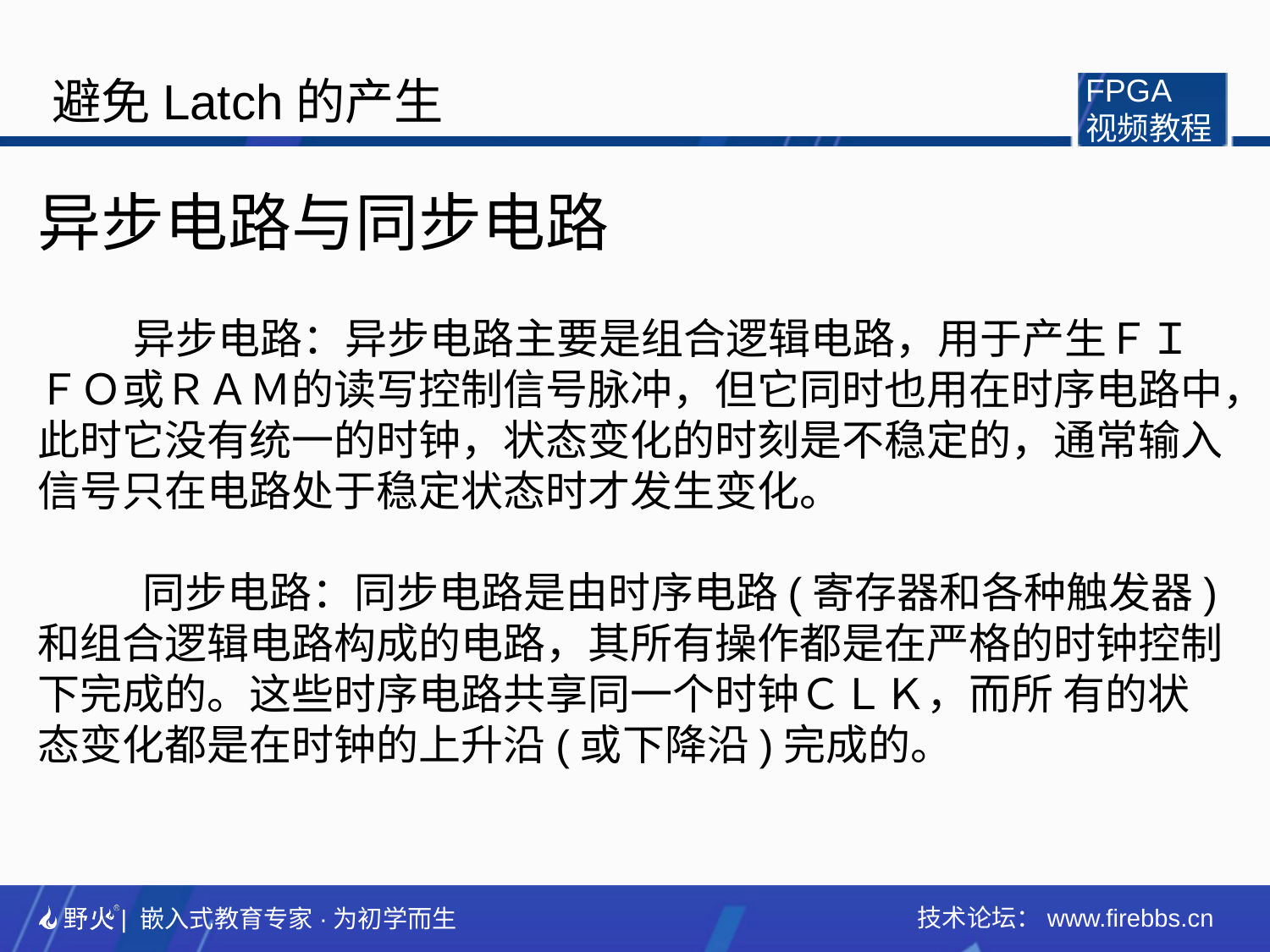

避免Latch的产生
FPGA
视频教程
异步电路与同步电路
         异步电路：异步电路主要是组合逻辑电路，用于产生ＦＩＦＯ或ＲＡＭ的读写控制信号脉冲，但它同时也用在时序电路中，此时它没有统一的时钟，状态变化的时刻是不稳定的，通常输入信号只在电路处于稳定状态时才发生变化。

          同步电路：同步电路是由时序电路(寄存器和各种触发器)和组合逻辑电路构成的电路，其所有操作都是在严格的时钟控制下完成的。这些时序电路共享同一个时钟ＣＬＫ，而所 有的状态变化都是在时钟的上升沿(或下降沿)完成的。